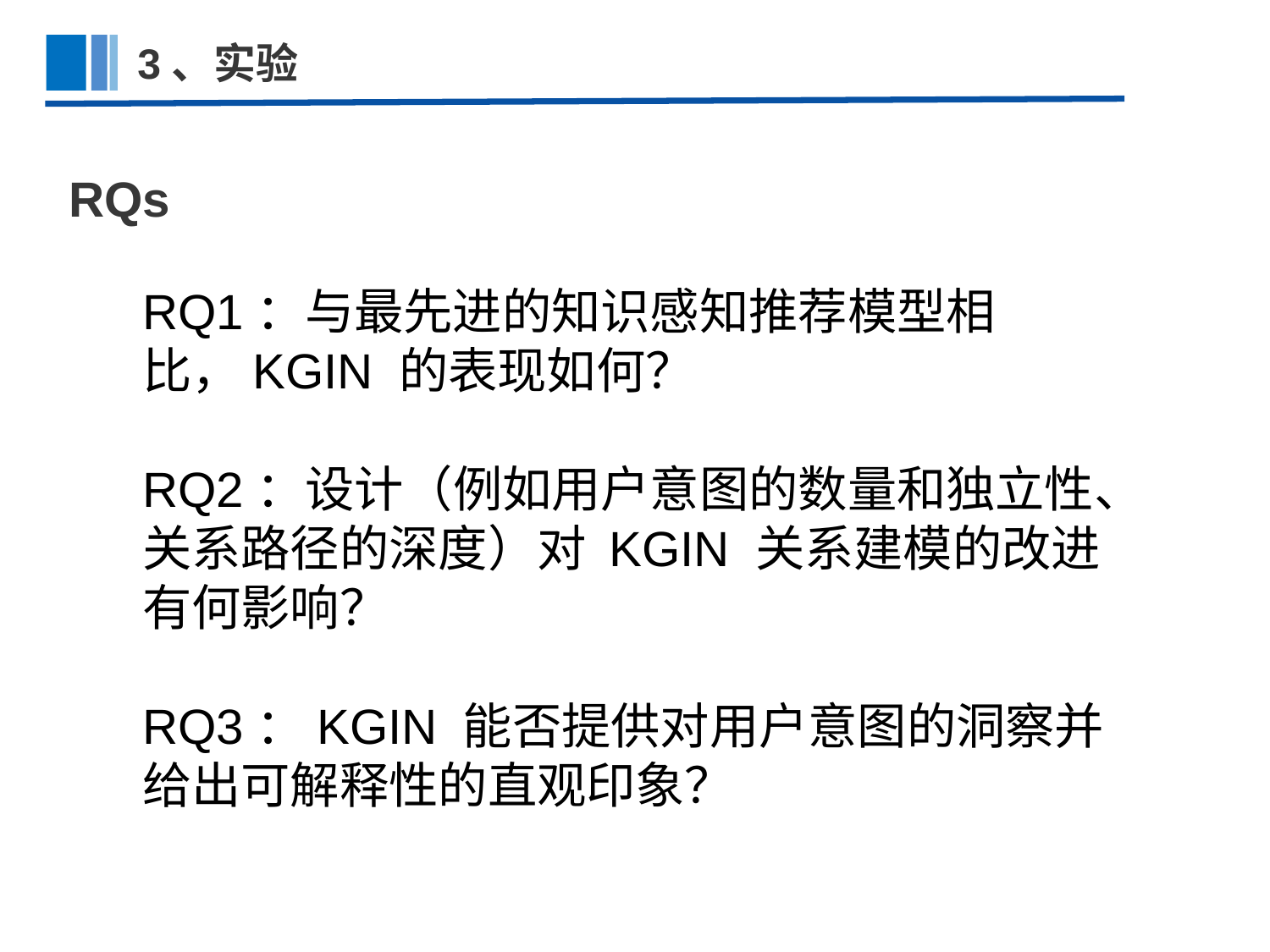

3、实验

 RQs
RQ1：与最先进的知识感知推荐模型相比，KGIN 的表现如何？
RQ2：设计（例如用户意图的数量和独立性、关系路径的深度）对 KGIN 关系建模的改进有何影响？
RQ3：KGIN 能否提供对用户意图的洞察并给出可解释性的直观印象？